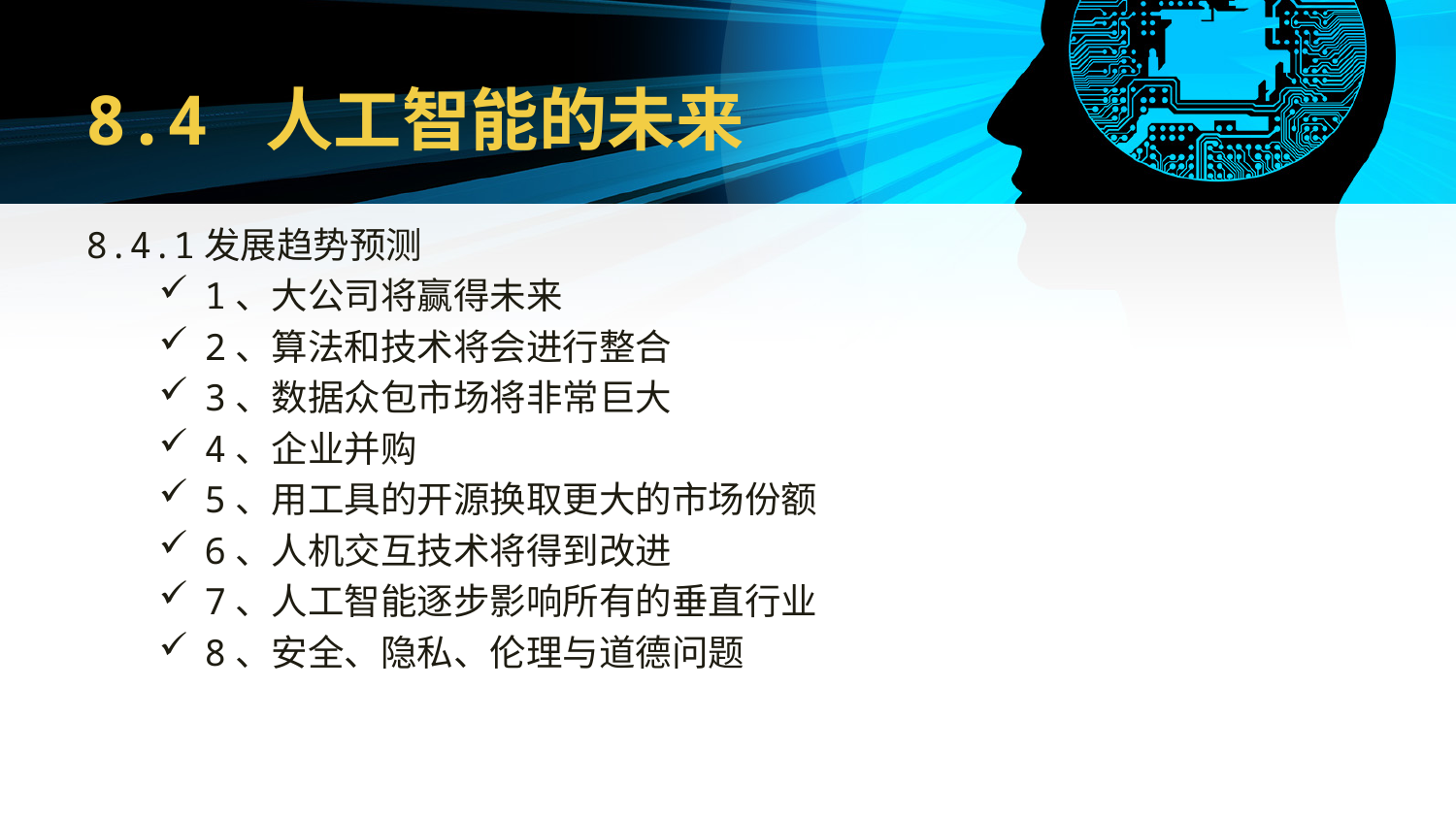

# 8.4 人工智能的未来
8.4.1发展趋势预测
1、大公司将赢得未来
2、算法和技术将会进行整合
3、数据众包市场将非常巨大
4、企业并购
5、用工具的开源换取更大的市场份额
6、人机交互技术将得到改进
7、人工智能逐步影响所有的垂直行业
8、安全、隐私、伦理与道德问题